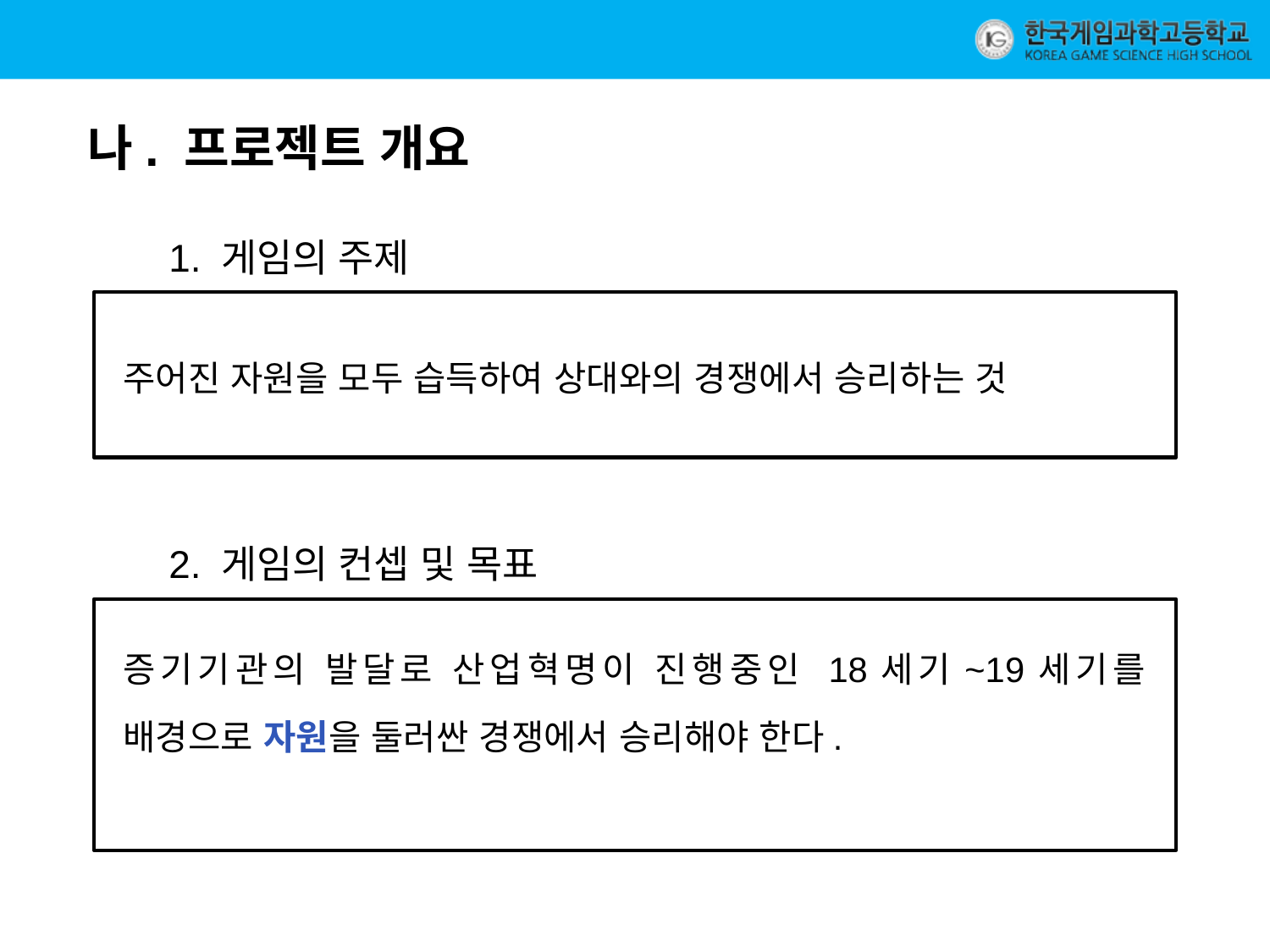

나. 프로젝트 개요
1. 게임의 주제

주어진 자원을 모두 습득하여 상대와의 경쟁에서 승리하는 것
2. 게임의 컨셉 및 목표

증기기관의 발달로 산업혁명이 진행중인 18세기~19세기를 배경으로 자원을 둘러싼 경쟁에서 승리해야 한다.